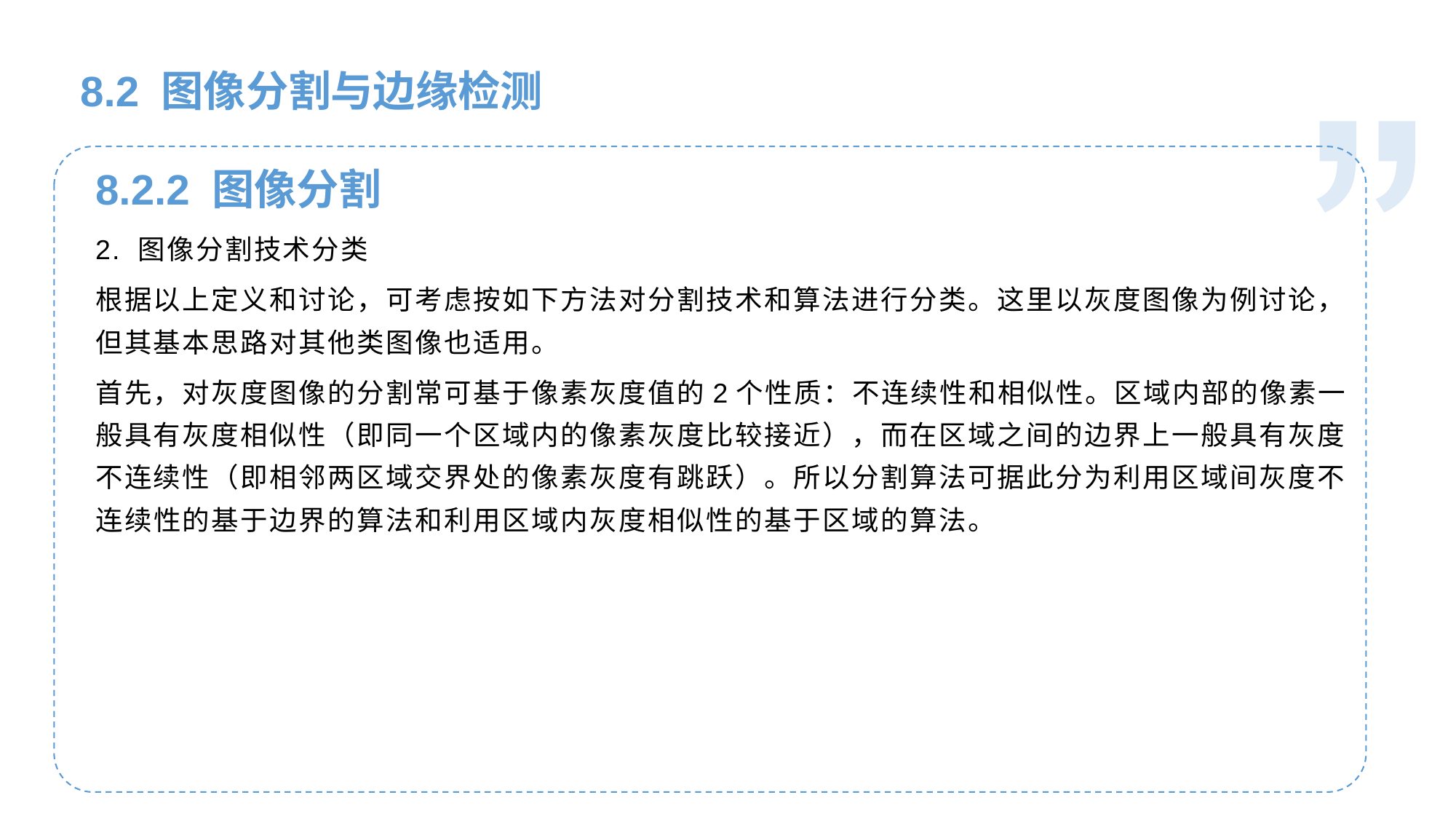

人工智能基础
8.2 图像分割与边缘检测

8.2.2 图像分割
2. 图像分割技术分类
根据以上定义和讨论，可考虑按如下方法对分割技术和算法进行分类。这里以灰度图像为例讨论，但其基本思路对其他类图像也适用。
首先，对灰度图像的分割常可基于像素灰度值的2个性质：不连续性和相似性。区域内部的像素一般具有灰度相似性（即同一个区域内的像素灰度比较接近），而在区域之间的边界上一般具有灰度不连续性（即相邻两区域交界处的像素灰度有跳跃）。所以分割算法可据此分为利用区域间灰度不连续性的基于边界的算法和利用区域内灰度相似性的基于区域的算法。